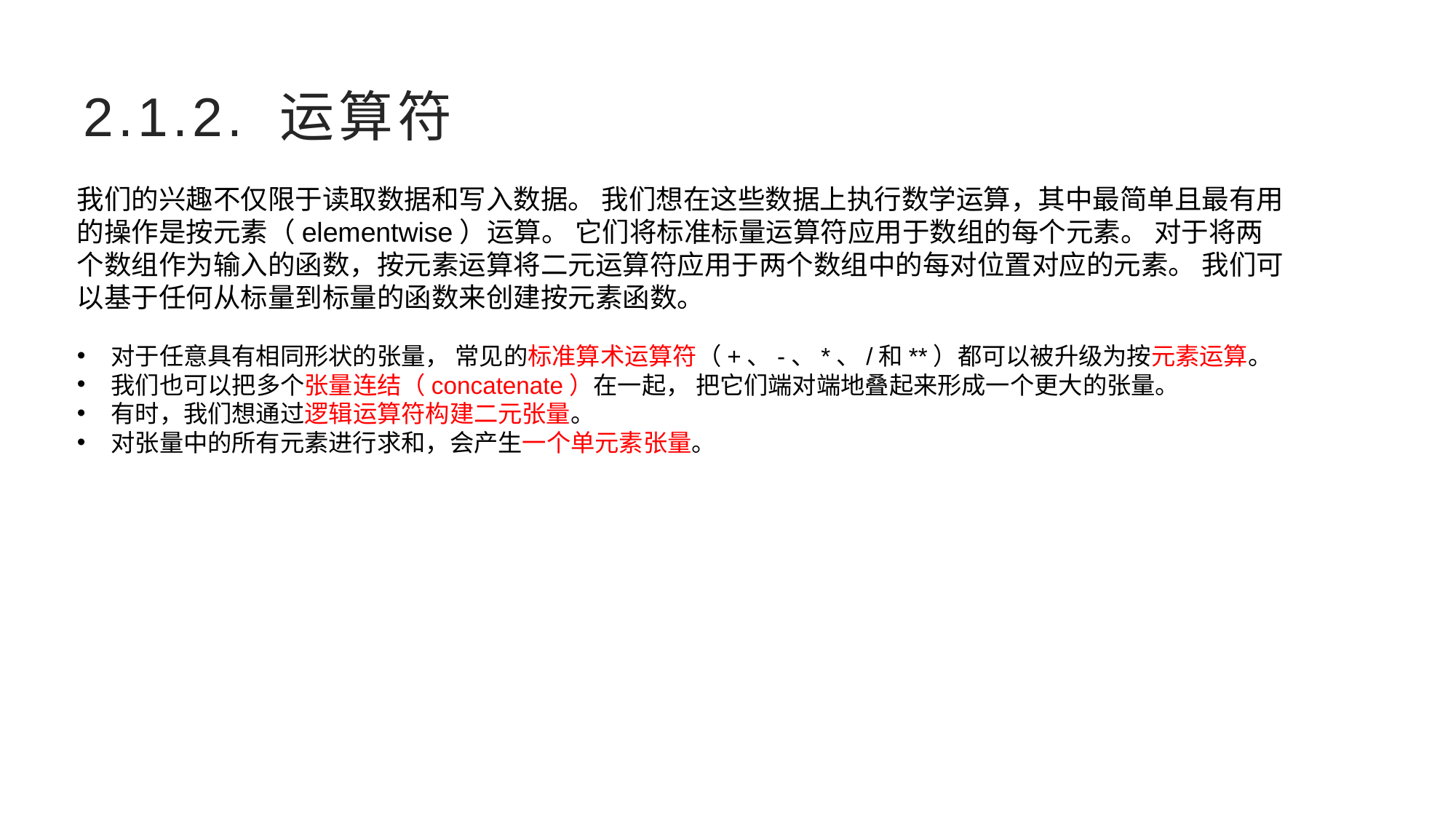

# 2.1.2. 运算符
我们的兴趣不仅限于读取数据和写入数据。 我们想在这些数据上执行数学运算，其中最简单且最有用的操作是按元素（elementwise）运算。 它们将标准标量运算符应用于数组的每个元素。 对于将两个数组作为输入的函数，按元素运算将二元运算符应用于两个数组中的每对位置对应的元素。 我们可以基于任何从标量到标量的函数来创建按元素函数。
对于任意具有相同形状的张量， 常见的标准算术运算符（+、-、*、/和**）都可以被升级为按元素运算。
我们也可以把多个张量连结（concatenate）在一起， 把它们端对端地叠起来形成一个更大的张量。
有时，我们想通过逻辑运算符构建二元张量。
对张量中的所有元素进行求和，会产生一个单元素张量。